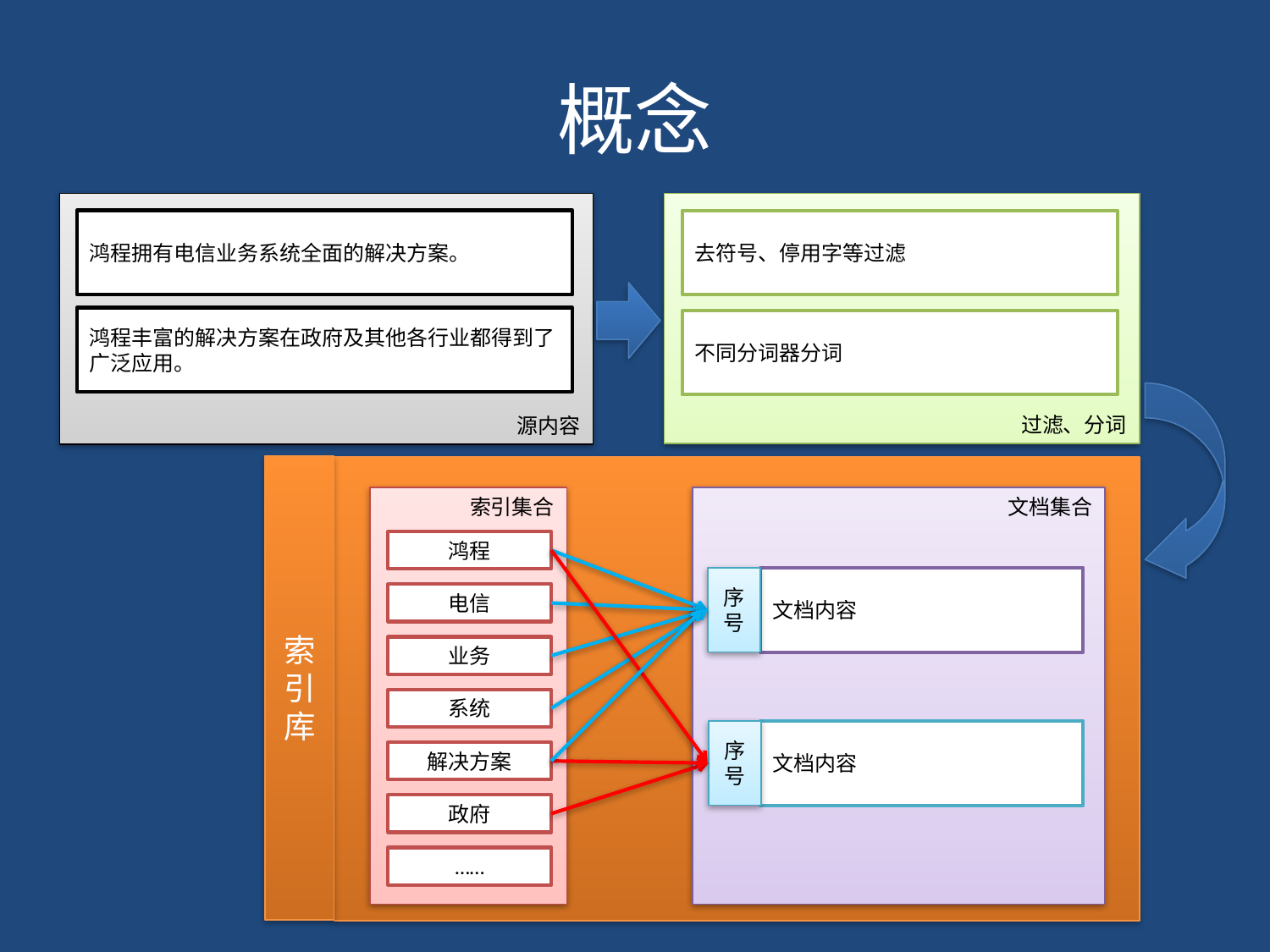

# 概念
源内容
鸿程拥有电信业务系统全面的解决方案。
鸿程丰富的解决方案在政府及其他各行业都得到了广泛应用。
过滤、分词
去符号、停用字等过滤
不同分词器分词

索引库

索引集合
文档集合
鸿程
序号
文档内容
电信
业务
系统
序号
文档内容
解决方案
政府
……